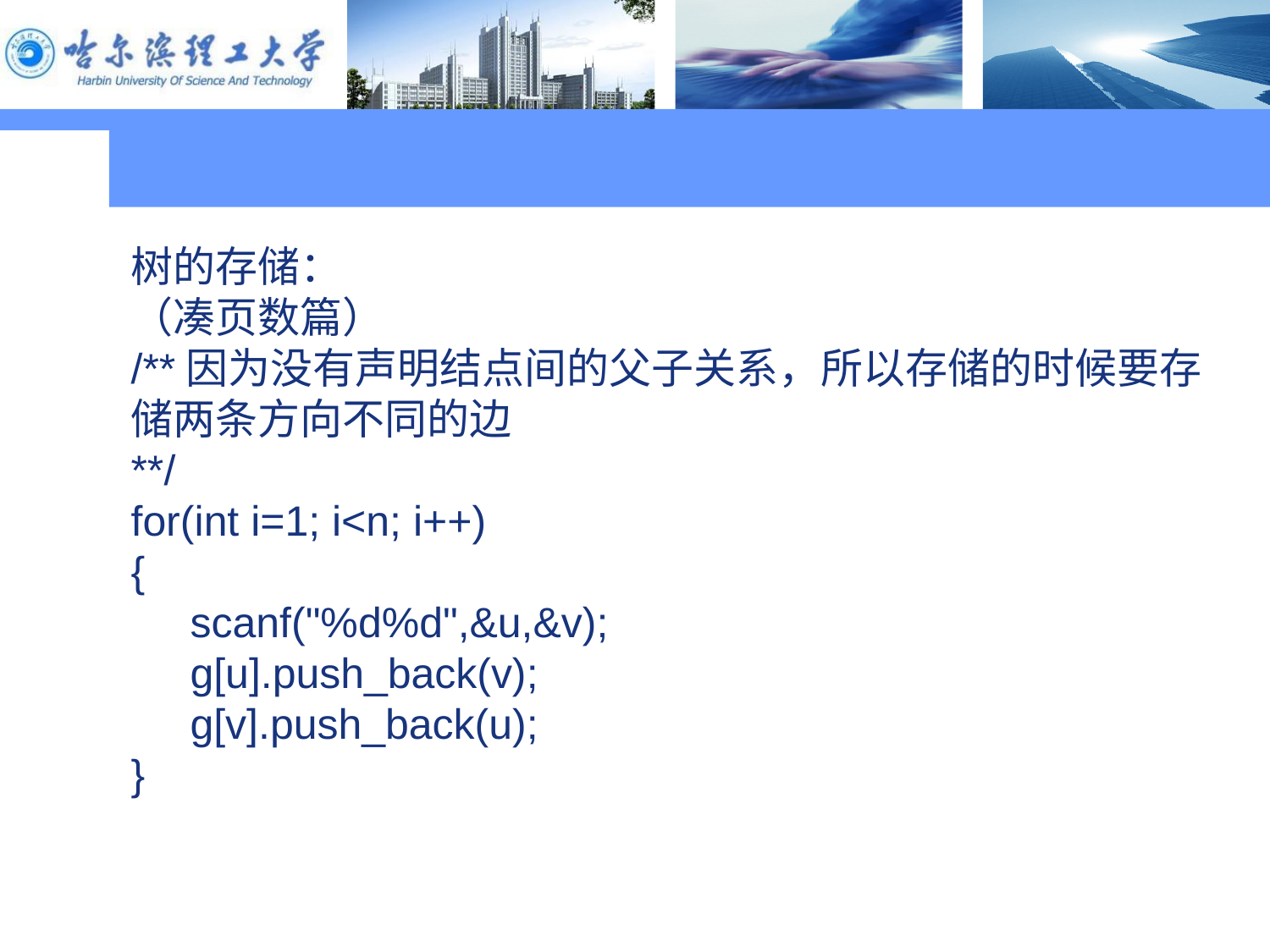

树的存储：
（凑页数篇）
/**因为没有声明结点间的父子关系，所以存储的时候要存储两条方向不同的边
**/
for(int i=1; i<n; i++)
{
     scanf("%d%d",&u,&v);
     g[u].push_back(v);
     g[v].push_back(u);
}